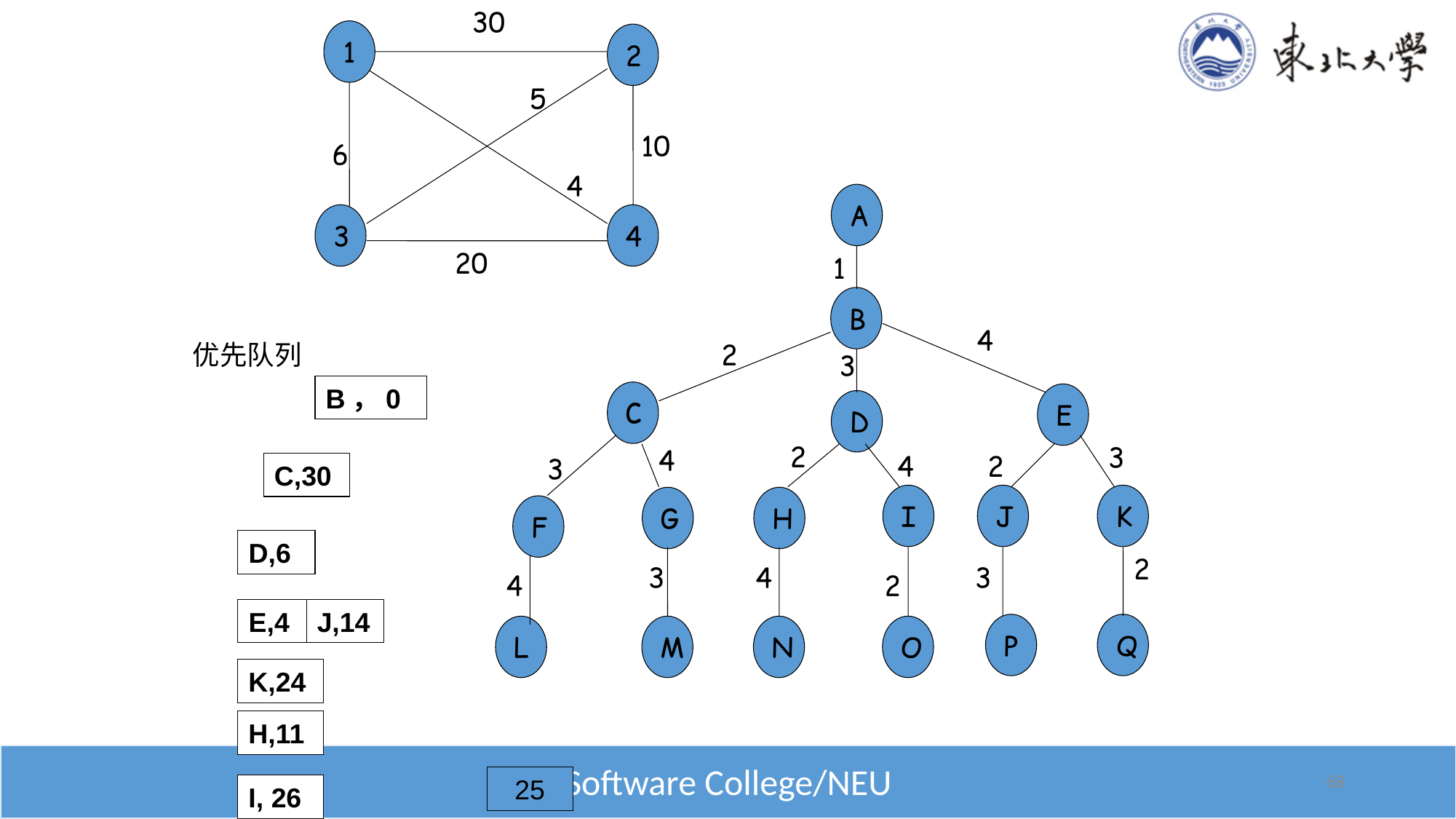

30
1
2
5
10
6
4
3
4
20

A
1

B
4

优先队列

2
3

B，0
C
E
D
2

3
4

4
2

3
C,30
I
J
K
G
H
F
D,6
2

3
4
3

4
2
E,4
J,14
P
Q
L
M
N
O
K,24
H,11
68
25
I, 26